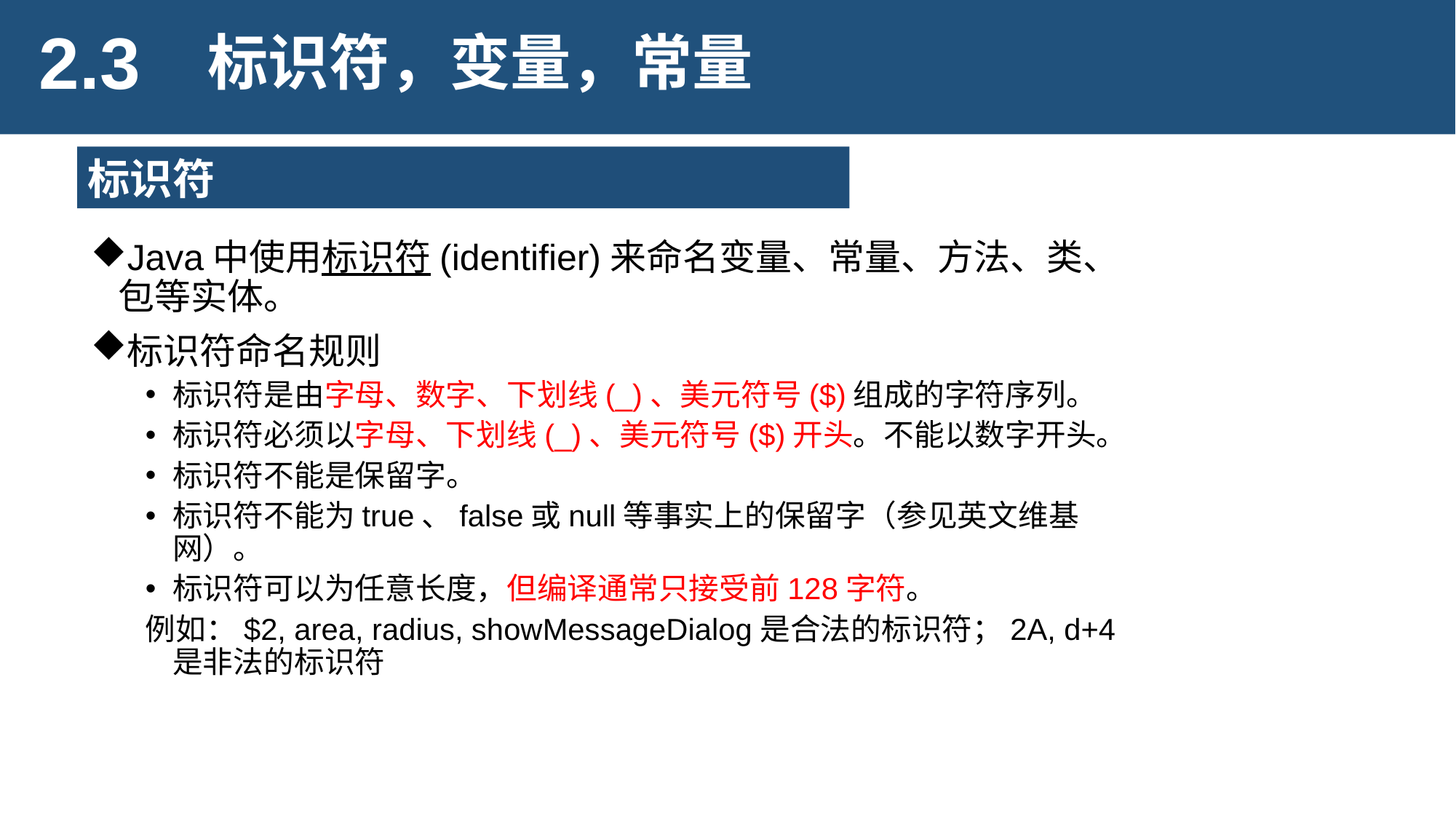

2.3
标识符，变量，常量
标识符
Java中使用标识符(identifier)来命名变量、常量、方法、类、包等实体。
标识符命名规则
标识符是由字母、数字、下划线(_)、美元符号($)组成的字符序列。
标识符必须以字母、下划线(_)、美元符号($)开头。不能以数字开头。
标识符不能是保留字。
标识符不能为true、false或null等事实上的保留字（参见英文维基网）。
标识符可以为任意长度，但编译通常只接受前128字符。
例如：$2, area, radius, showMessageDialog是合法的标识符；2A, d+4是非法的标识符